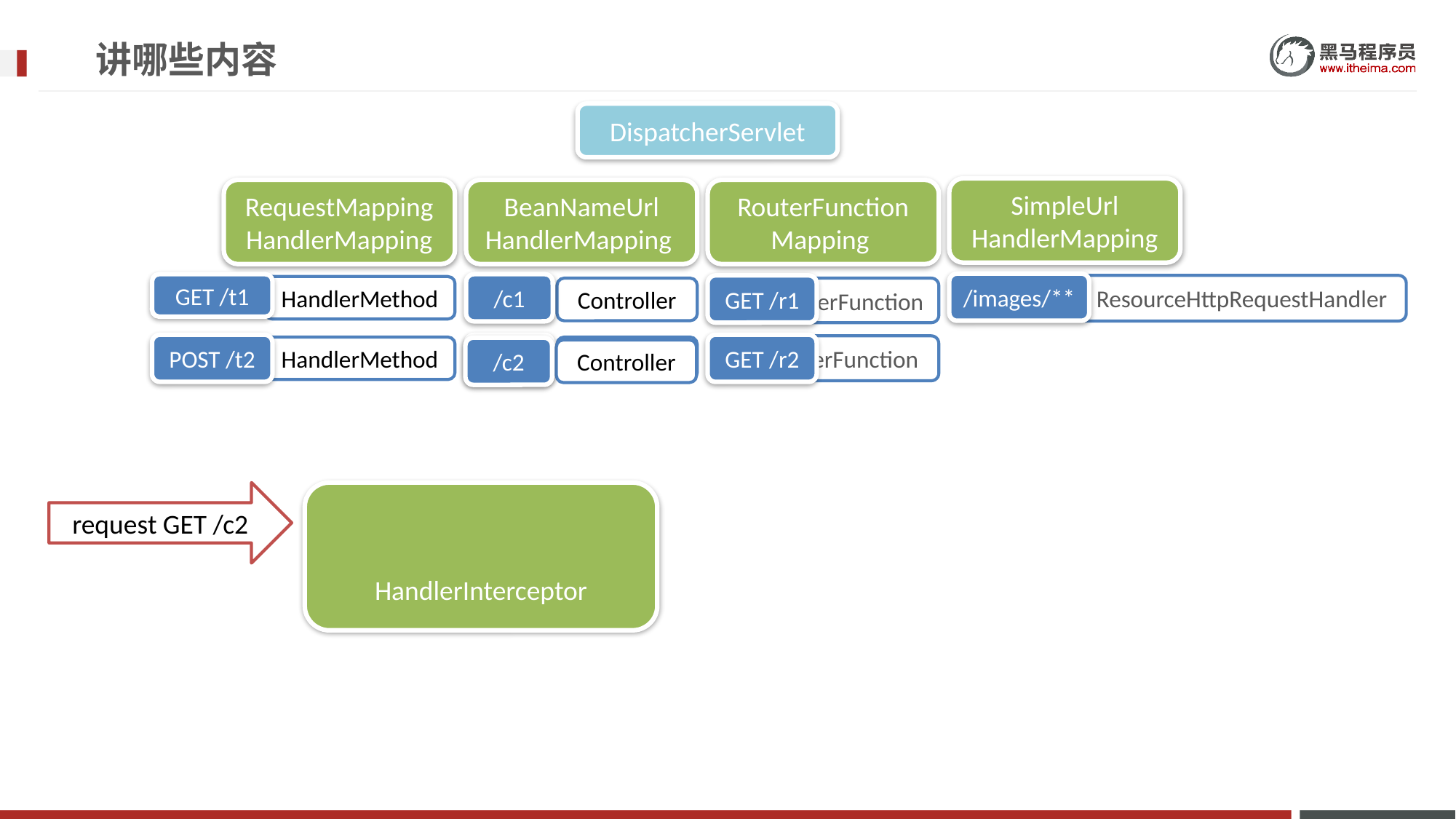

# 讲哪些内容
DispatcherServlet
SimpleUrl
HandlerMapping
RequestMapping
HandlerMapping
BeanNameUrl
HandlerMapping
RouterFunction
Mapping
/images/**
GET /t1
/c1
GET /r1
ResourceHttpRequestHandler
HandlerMethod
RouterFunction
Controller
POST /t2
GET /r2
/c2
RouterFunction
HandlerMethod
Controller
/c2
Controller
request GET /c2

HandlerInterceptor